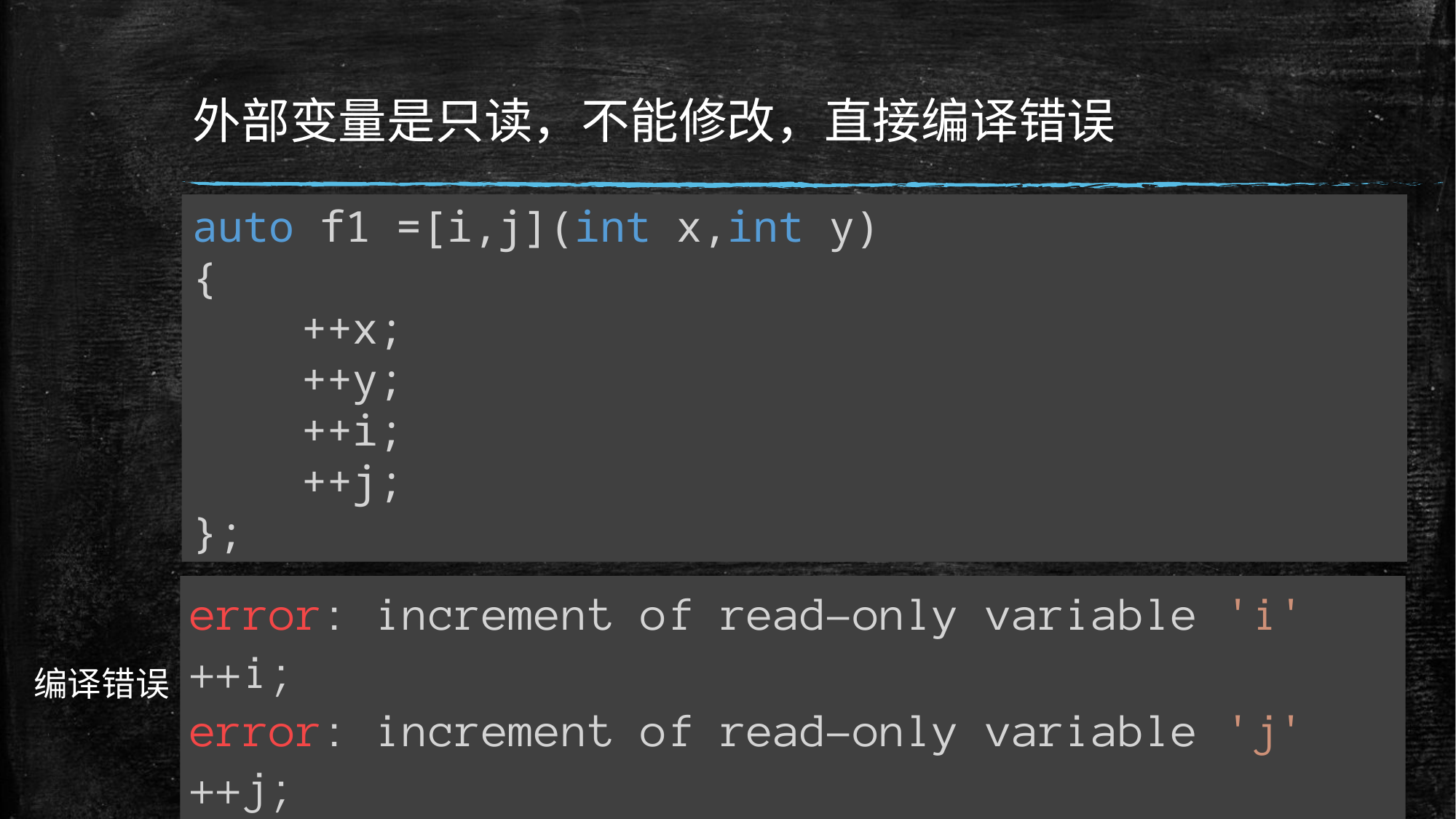

# 外部变量是只读，不能修改，直接编译错误
auto f1 =[i,j](int x,int y)
{
	++x;
	++y;
	++i;
	++j;
};
error: increment of read-only variable 'i'
++i;
error: increment of read-only variable 'j'
++j;
编译错误